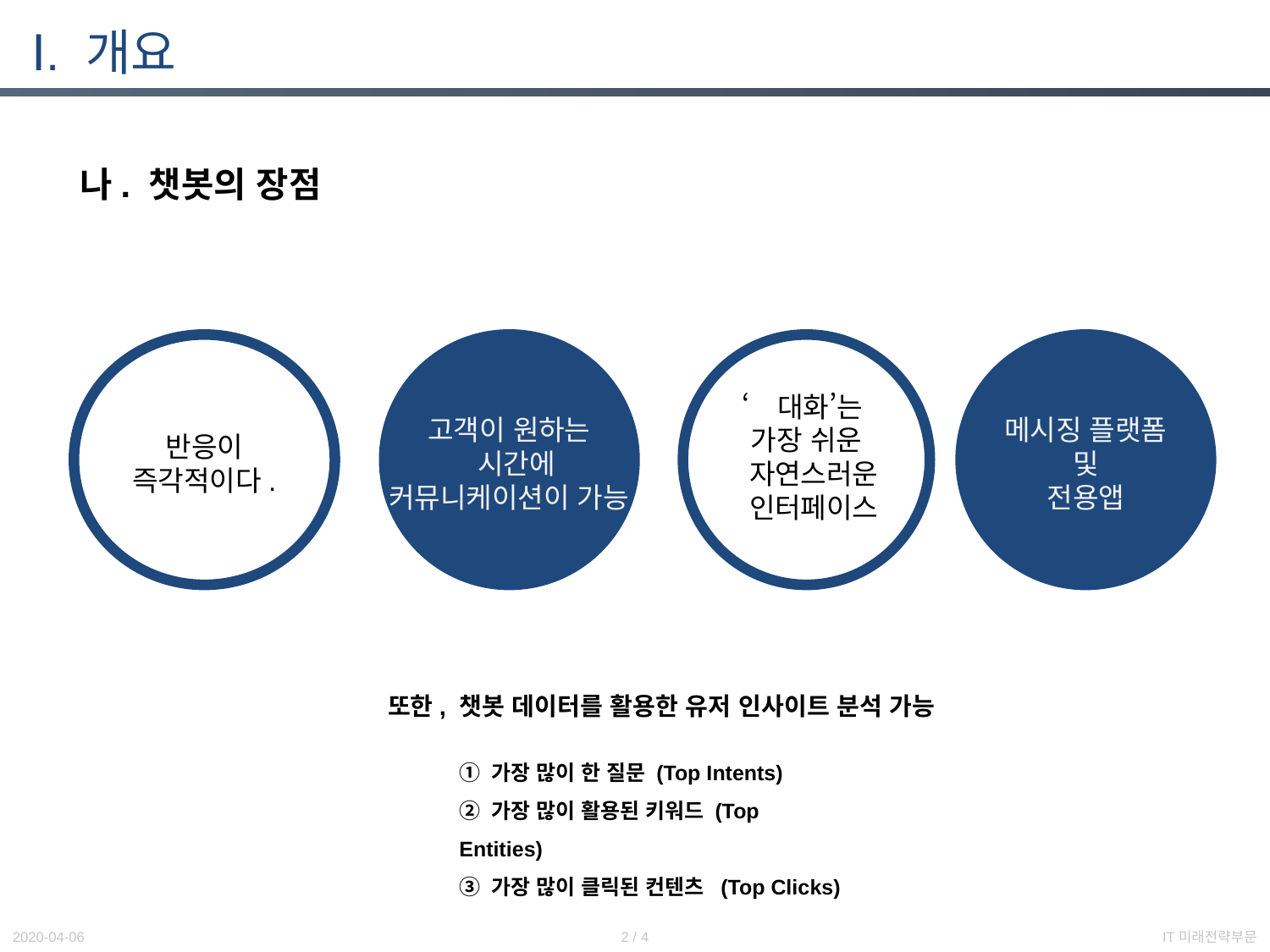

# Ⅰ. 개요
나. 챗봇의 장점

반응이
즉각적이다.

고객이 원하는
 시간에 커뮤니케이션이 가능

‘대화’는
가장 쉬운
 자연스러운
 인터페이스

메시징 플랫폼
및
전용앱
또한, 챗봇 데이터를 활용한 유저 인사이트 분석 가능
① 가장 많이 한 질문 (Top Intents)
② 가장 많이 활용된 키워드 (Top Entities)
③ 가장 많이 클릭된 컨텐츠  (Top Clicks)
2020-04-06
2 / 4
IT미래전략부문